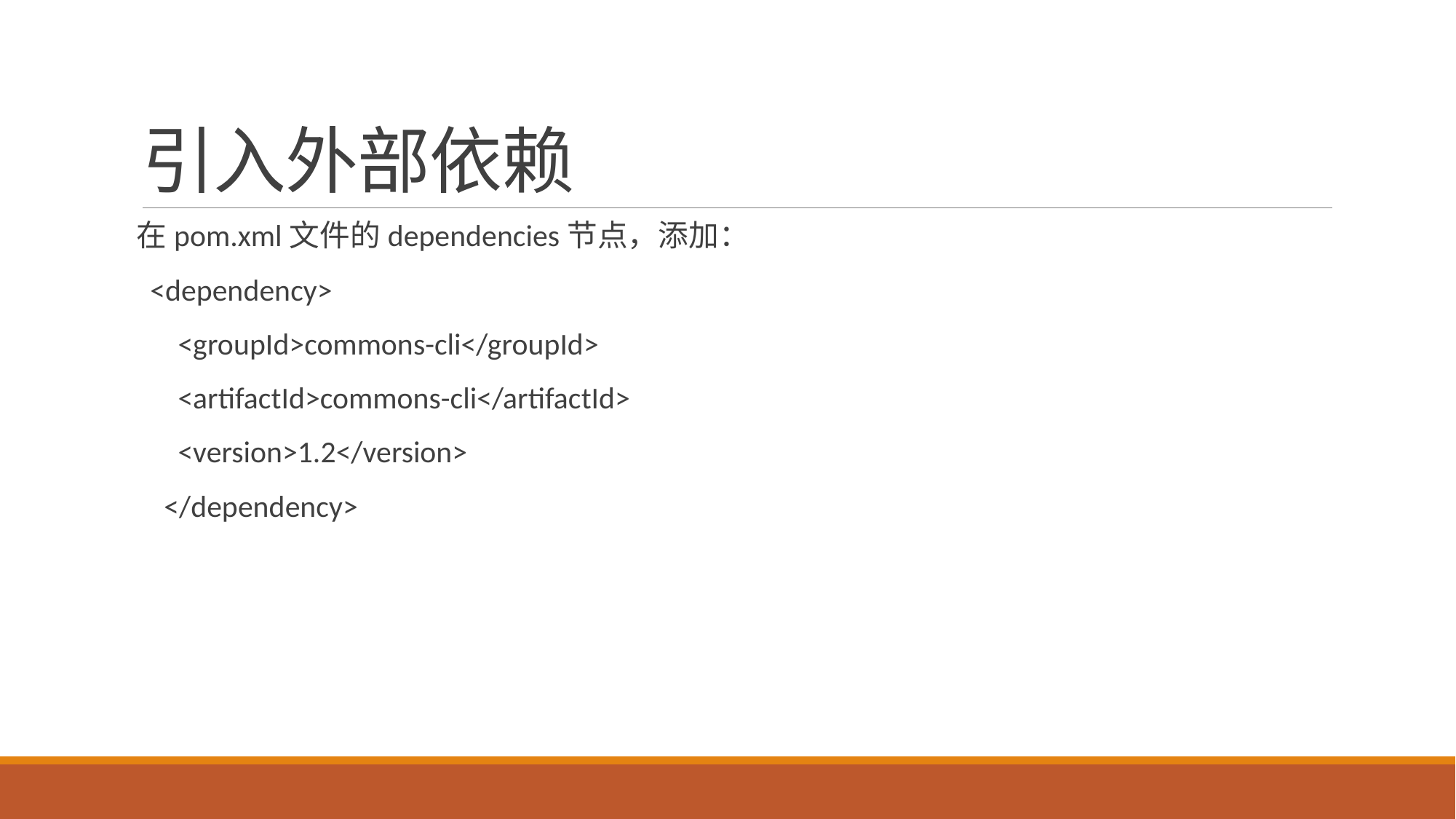

# 引入外部依赖
在pom.xml文件的dependencies节点，添加：
  <dependency>
      <groupId>commons-cli</groupId>
      <artifactId>commons-cli</artifactId>
      <version>1.2</version>
    </dependency>